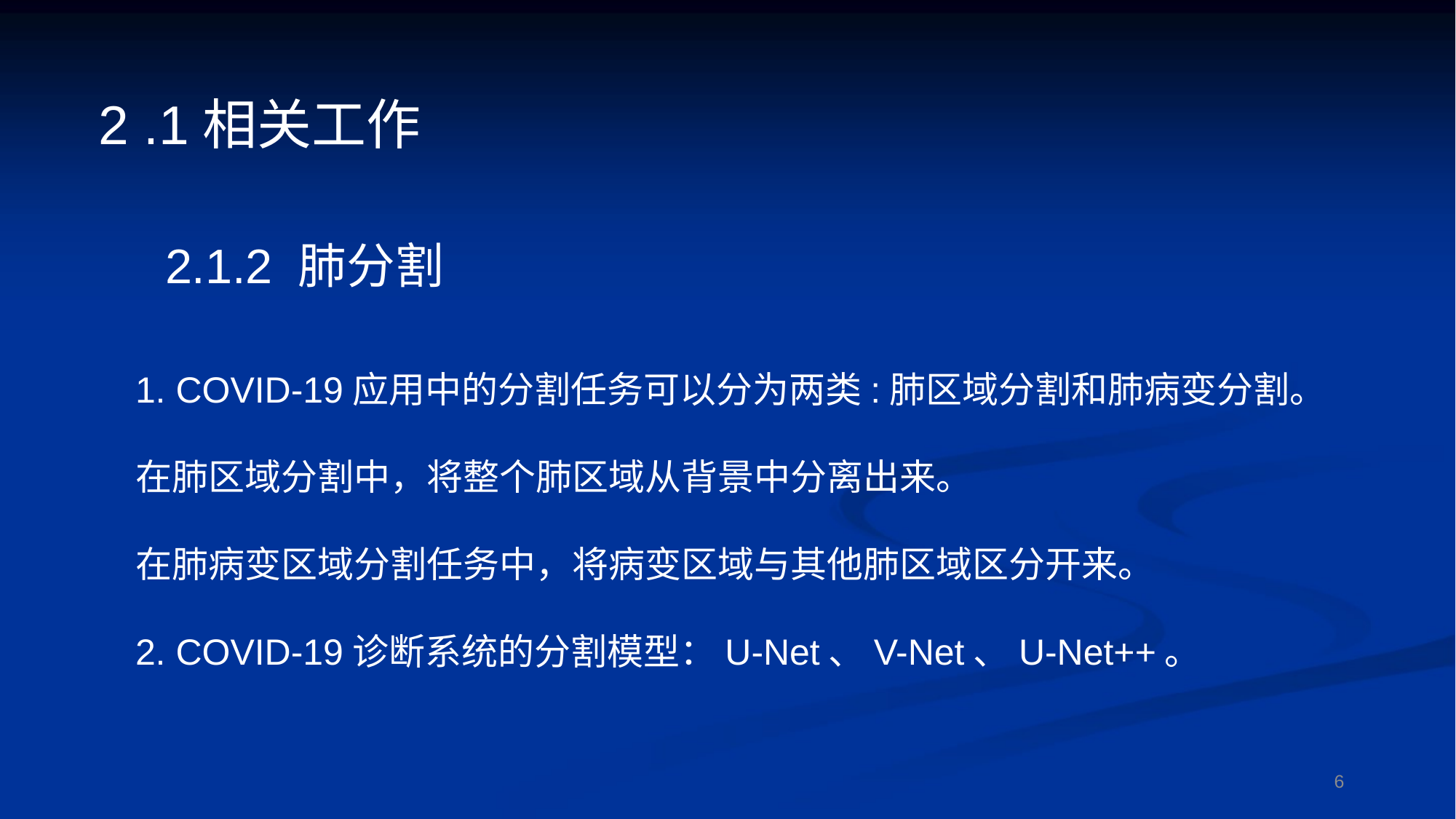

2 .1相关工作
2.1.2 肺分割
1. COVID-19应用中的分割任务可以分为两类:肺区域分割和肺病变分割。
在肺区域分割中，将整个肺区域从背景中分离出来。
在肺病变区域分割任务中，将病变区域与其他肺区域区分开来。
2. COVID-19诊断系统的分割模型：U-Net、V-Net、U-Net++。

6